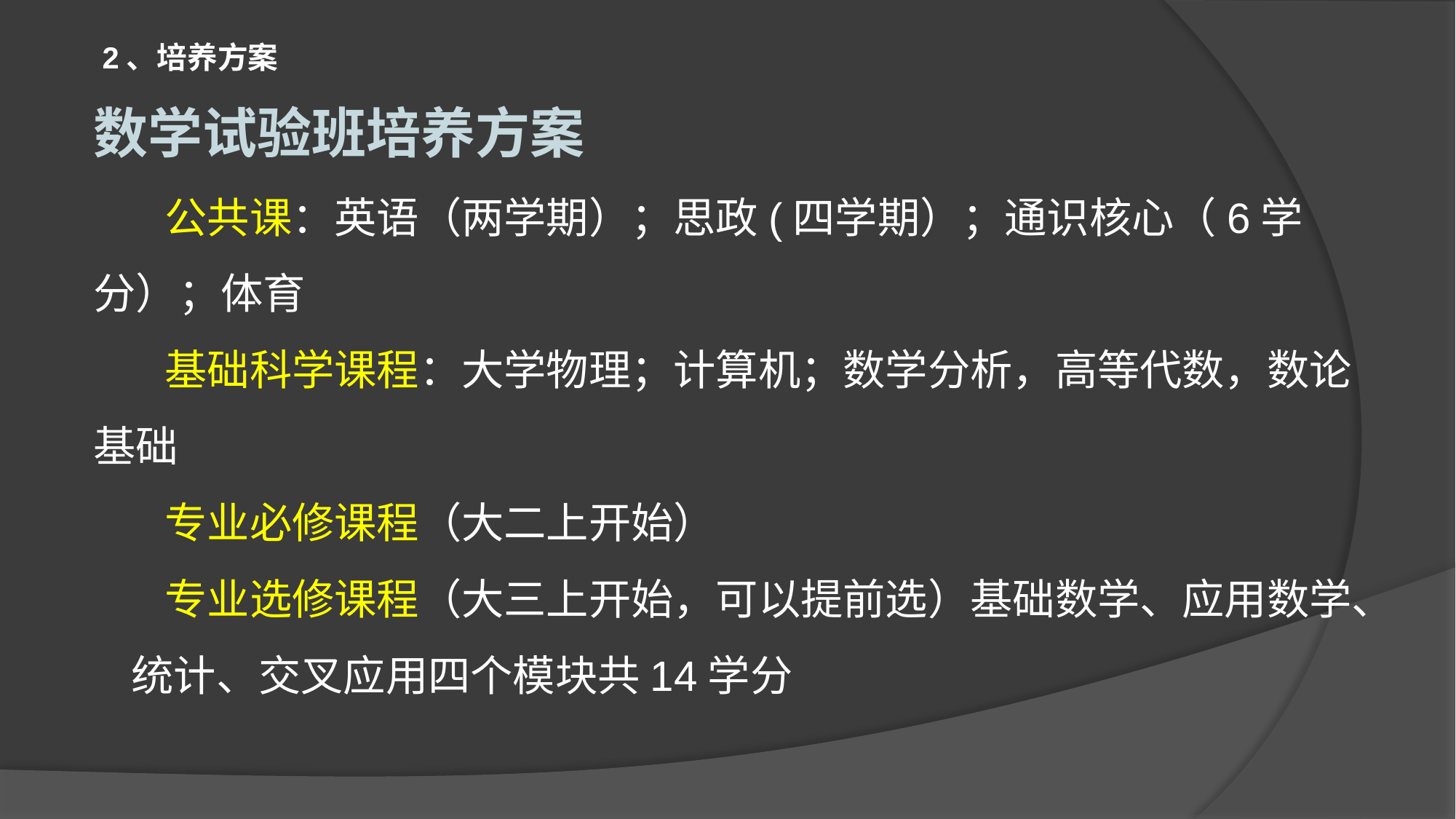

2、培养方案

数学试验班培养方案
公共课：英语（两学期）；思政(四学期）；通识核心（6学分）；体育
基础科学课程：大学物理；计算机；数学分析，高等代数，数论基础
专业必修课程（大二上开始）
专业选修课程（大三上开始，可以提前选）基础数学、应用数学、    统计、交叉应用四个模块共14学分